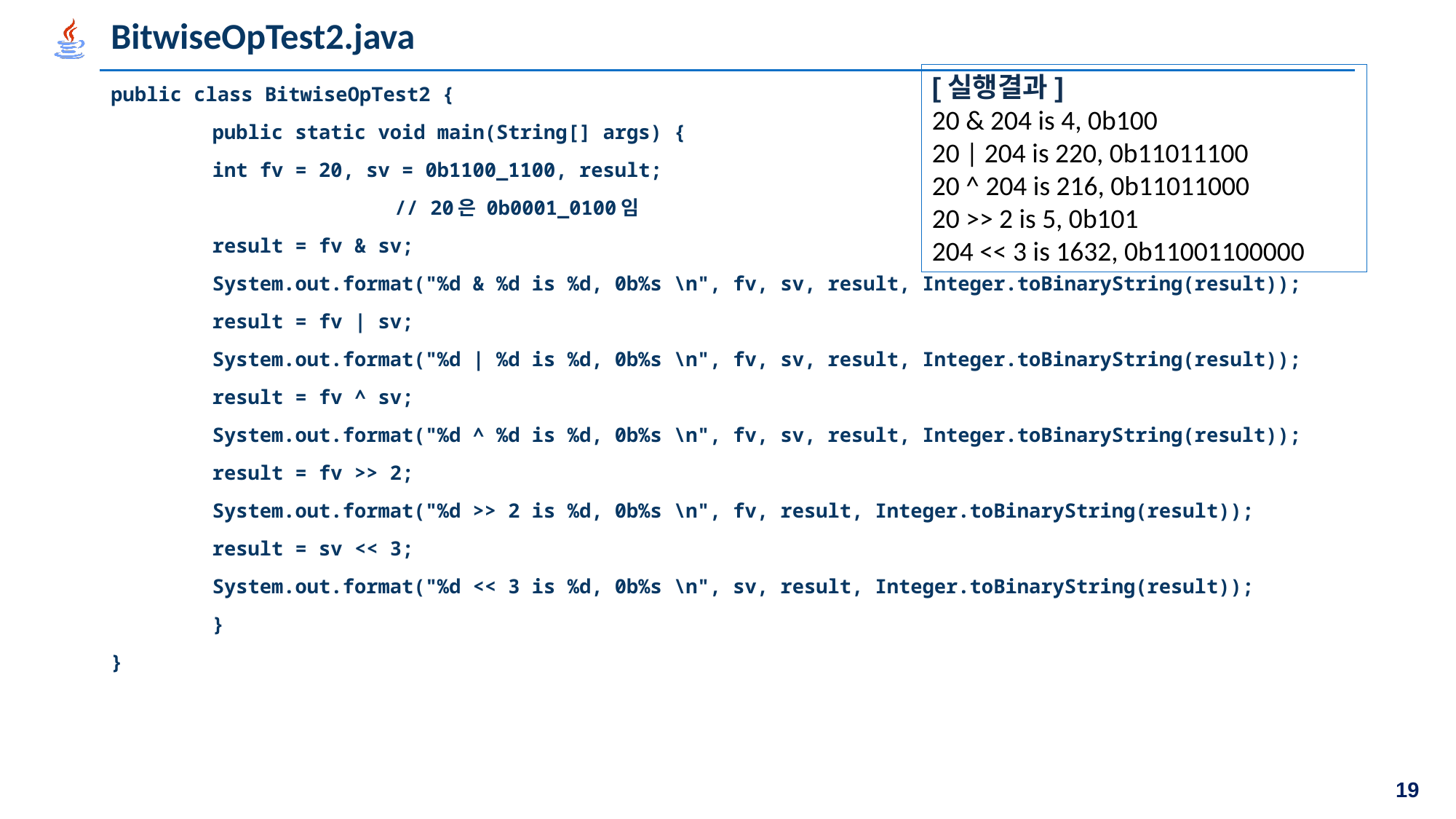

# BitwiseOpTest2.java
[실행결과]
20 & 204 is 4, 0b100
20 | 204 is 220, 0b11011100
20 ^ 204 is 216, 0b11011000
20 >> 2 is 5, 0b101
204 << 3 is 1632, 0b11001100000
public class BitwiseOpTest2 {
	public static void main(String[] args) {
		int fv = 20, sv = 0b1100_1100, result;
                        // 20은 0b0001_0100임
		result = fv & sv;
		System.out.format("%d & %d is %d, 0b%s \n", fv, sv, result, Integer.toBinaryString(result));
		result = fv | sv;
		System.out.format("%d | %d is %d, 0b%s \n", fv, sv, result, Integer.toBinaryString(result));
		result = fv ^ sv;
		System.out.format("%d ^ %d is %d, 0b%s \n", fv, sv, result, Integer.toBinaryString(result));
		result = fv >> 2;
		System.out.format("%d >> 2 is %d, 0b%s \n", fv, result, Integer.toBinaryString(result));
		result = sv << 3;
		System.out.format("%d << 3 is %d, 0b%s \n", sv, result, Integer.toBinaryString(result));
	}
}
19